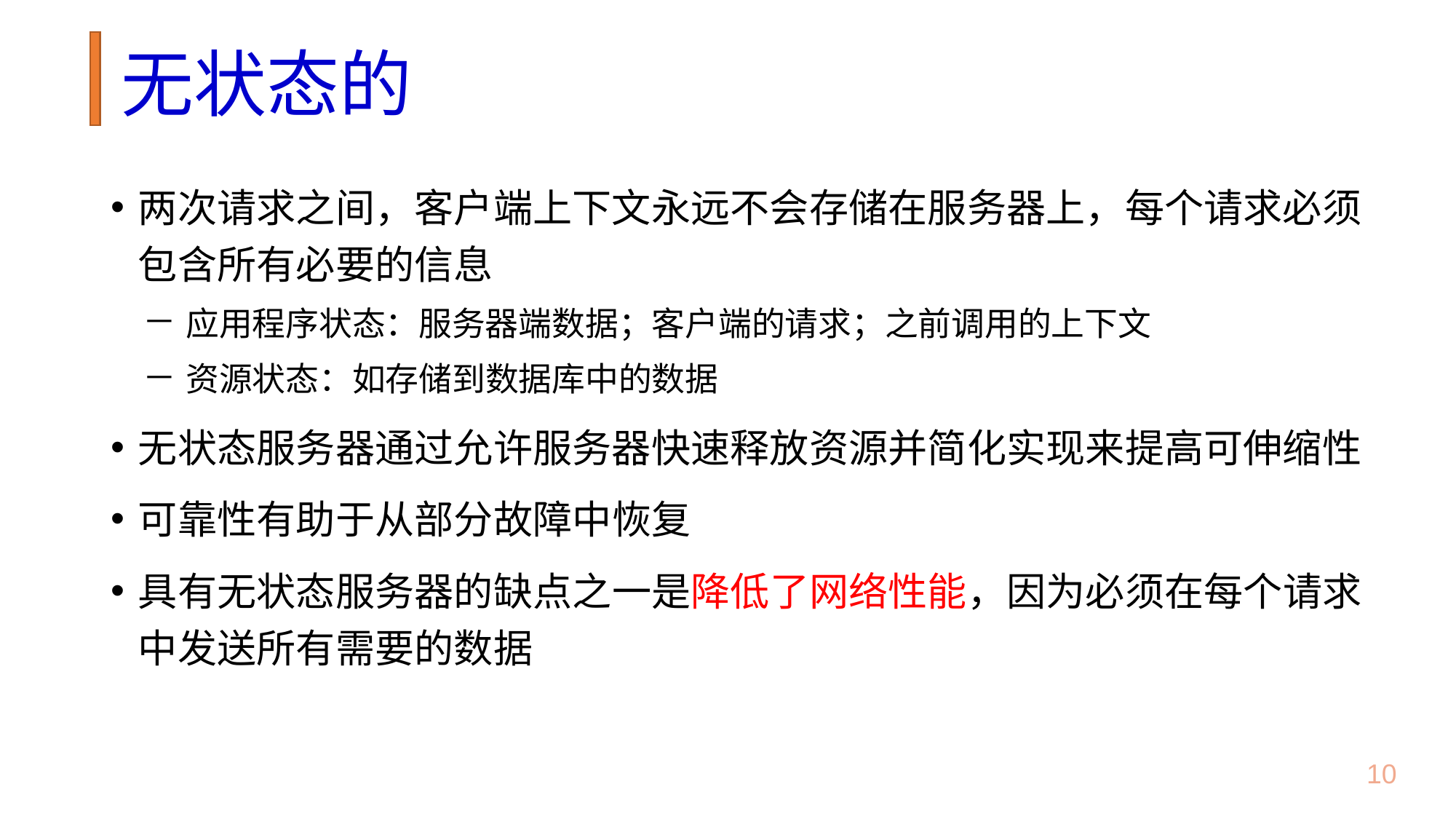

# 无状态的
两次请求之间，客户端上下文永远不会存储在服务器上，每个请求必须包含所有必要的信息
应用程序状态：服务器端数据；客户端的请求；之前调用的上下文
资源状态：如存储到数据库中的数据
无状态服务器通过允许服务器快速释放资源并简化实现来提高可伸缩性
可靠性有助于从部分故障中恢复
具有无状态服务器的缺点之一是降低了网络性能，因为必须在每个请求中发送所有需要的数据
10